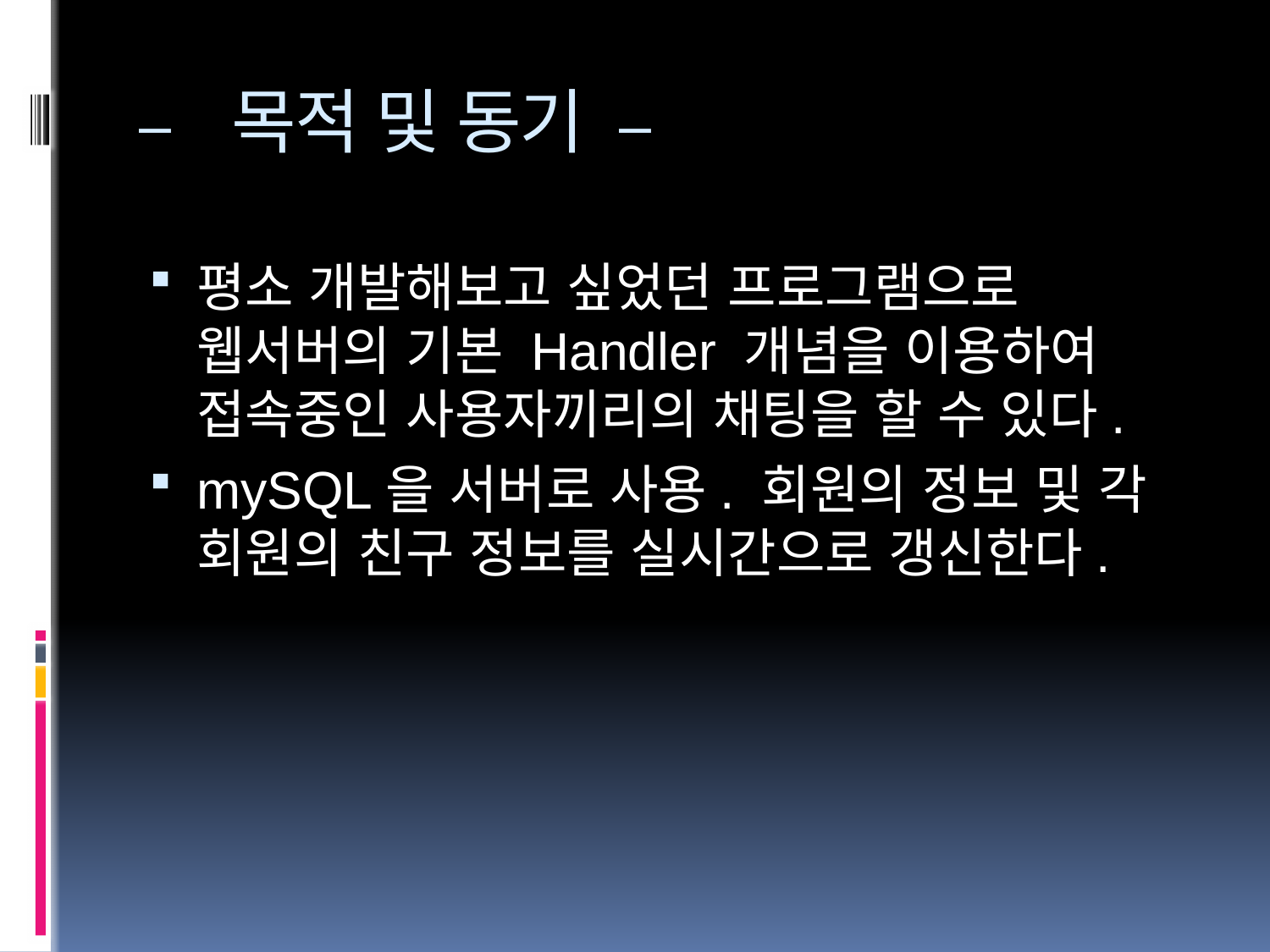

# - 목적 및 동기 -
평소 개발해보고 싶었던 프로그램으로  웹서버의 기본 Handler 개념을 이용하여 접속중인 사용자끼리의 채팅을 할 수 있다.
mySQL을 서버로 사용. 회원의 정보 및 각 회원의 친구 정보를 실시간으로 갱신한다.